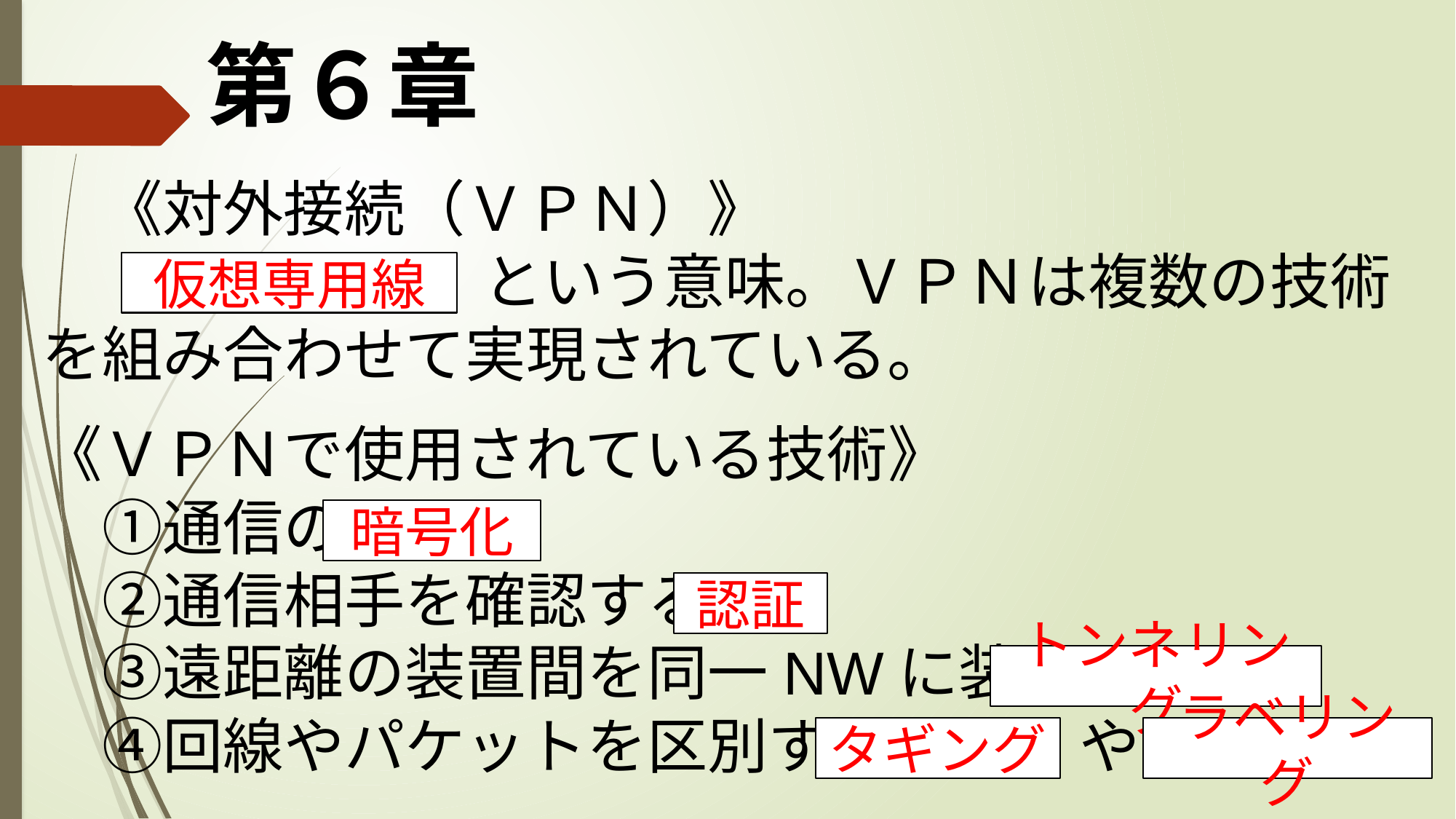

第６章
　《対外接続（ＶＰＮ）》
　「                   」という意味。ＶＰＮは複数の技術を組み合わせて実現されている。
《ＶＰＮで使用されている技術》
　①通信の
　②通信相手を確認する
　③遠距離の装置間を同一NWに装う
　④回線やパケットを区別する              や
仮想専用線
暗号化
認証
トンネリング
タギング
ラベリング